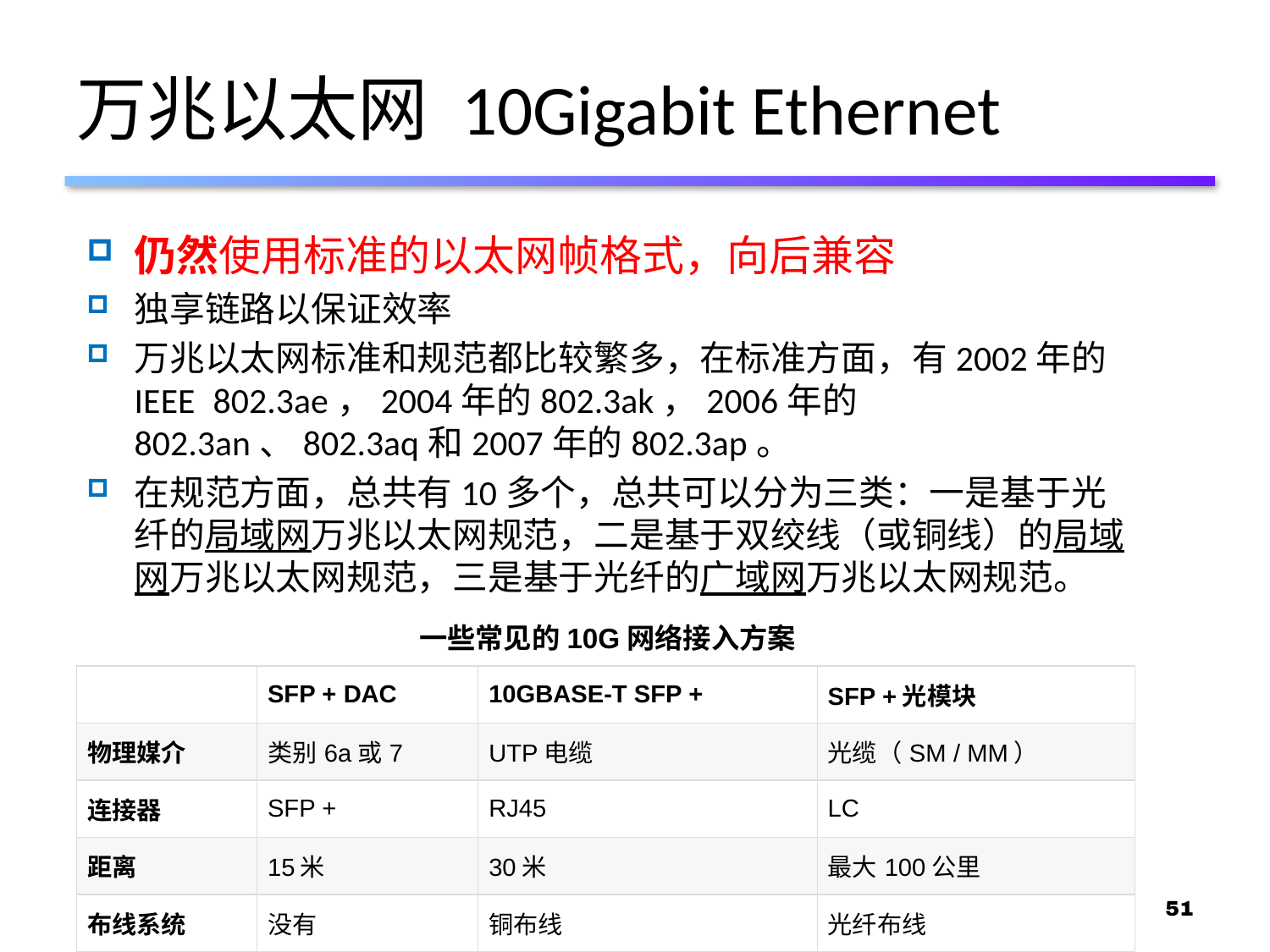

# 万兆以太网 10Gigabit Ethernet
仍然使用标准的以太网帧格式，向后兼容
独享链路以保证效率
万兆以太网标准和规范都比较繁多，在标准方面，有2002年的IEEE 802.3ae，2004年的802.3ak，2006年的802.3an、802.3aq和2007年的802.3ap。
在规范方面，总共有10多个，总共可以分为三类：一是基于光纤的局域网万兆以太网规范，二是基于双绞线（或铜线）的局域网万兆以太网规范，三是基于光纤的广域网万兆以太网规范。
一些常见的10G网络接入方案
|  | SFP + DAC | 10GBASE-T SFP + | SFP +光模块 |
| --- | --- | --- | --- |
| 物理媒介 | 类别6a或7 | UTP电缆 | 光缆（SM / MM） |
| 连接器 | SFP + | RJ45 | LC |
| 距离 | 15米 | 30米 | 最大100公里 |
| 布线系统 | 没有 | 铜布线 | 光纤布线 |
清华大学2021秋 W12
51